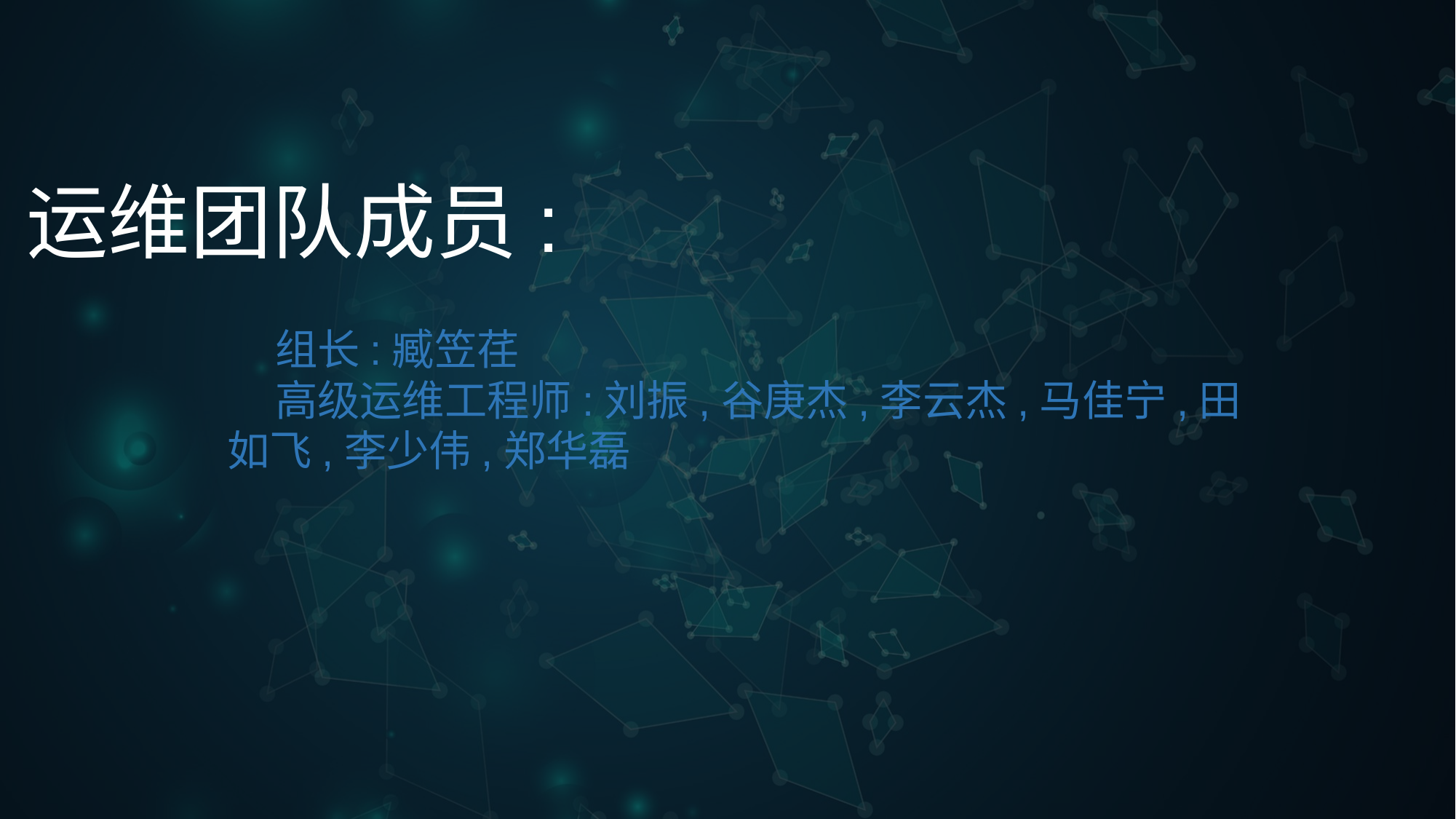

运维团队成员:
    组长:臧笠荏
    高级运维工程师:刘振,谷庚杰,李云杰,马佳宁,田如飞,李少伟,郑华磊